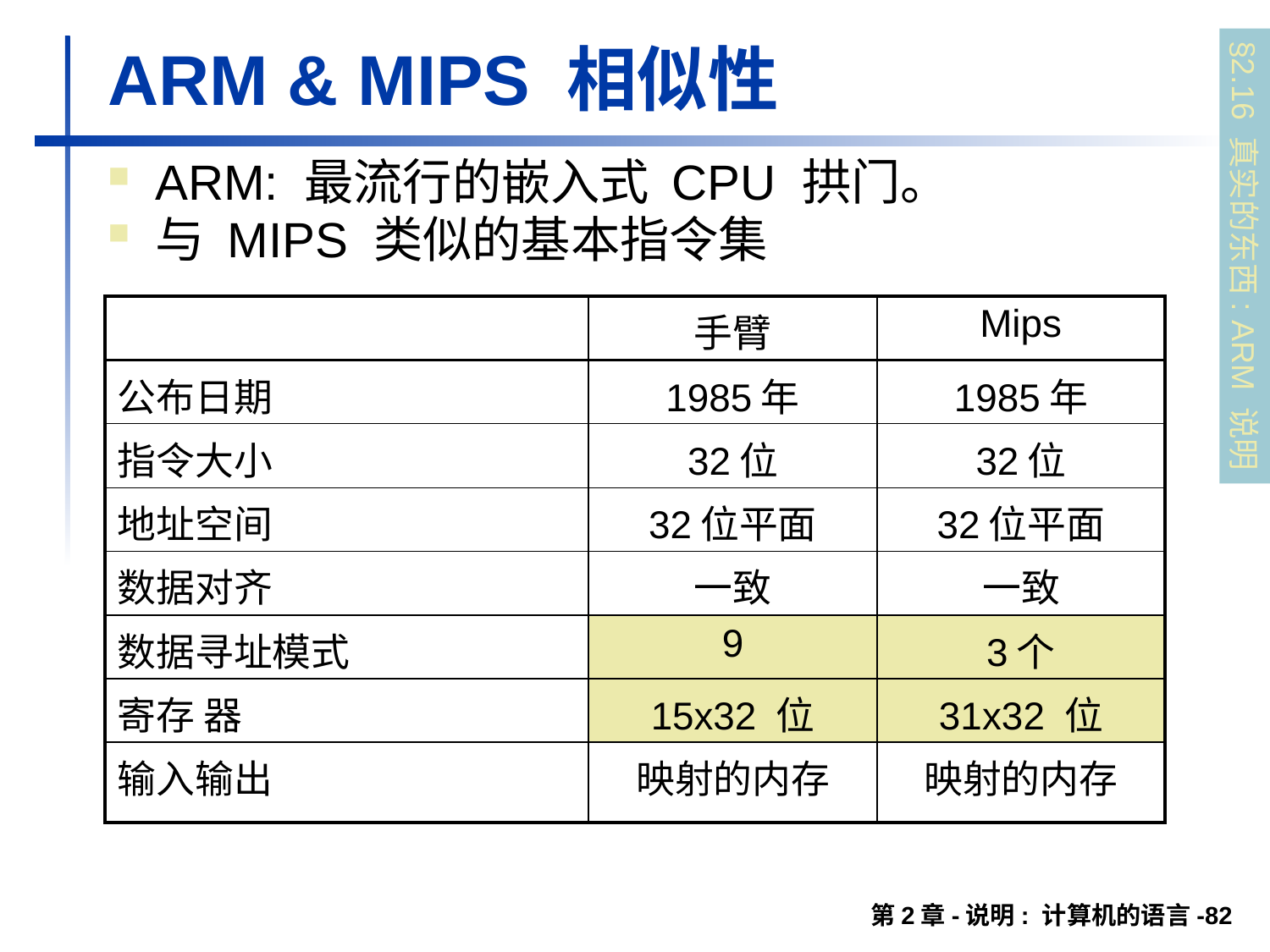

# ARM & MIPS 相似性
ARM: 最流行的嵌入式 CPU 拱门。
与 MIPS 类似的基本指令集
§2.16 真实的东西: ARM 说明
|  | 手臂 | Mips |
| --- | --- | --- |
| 公布日期 | 1985年 | 1985年 |
| 指令大小 | 32位 | 32位 |
| 地址空间 | 32位平面 | 32位平面 |
| 数据对齐 | 一致 | 一致 |
| 数据寻址模式 | 9 | 3个 |
| 寄存 器 | 15x32 位 | 31x32 位 |
| 输入输出 | 映射的内存 | 映射的内存 |
第2章-说明: 计算机的语言-82